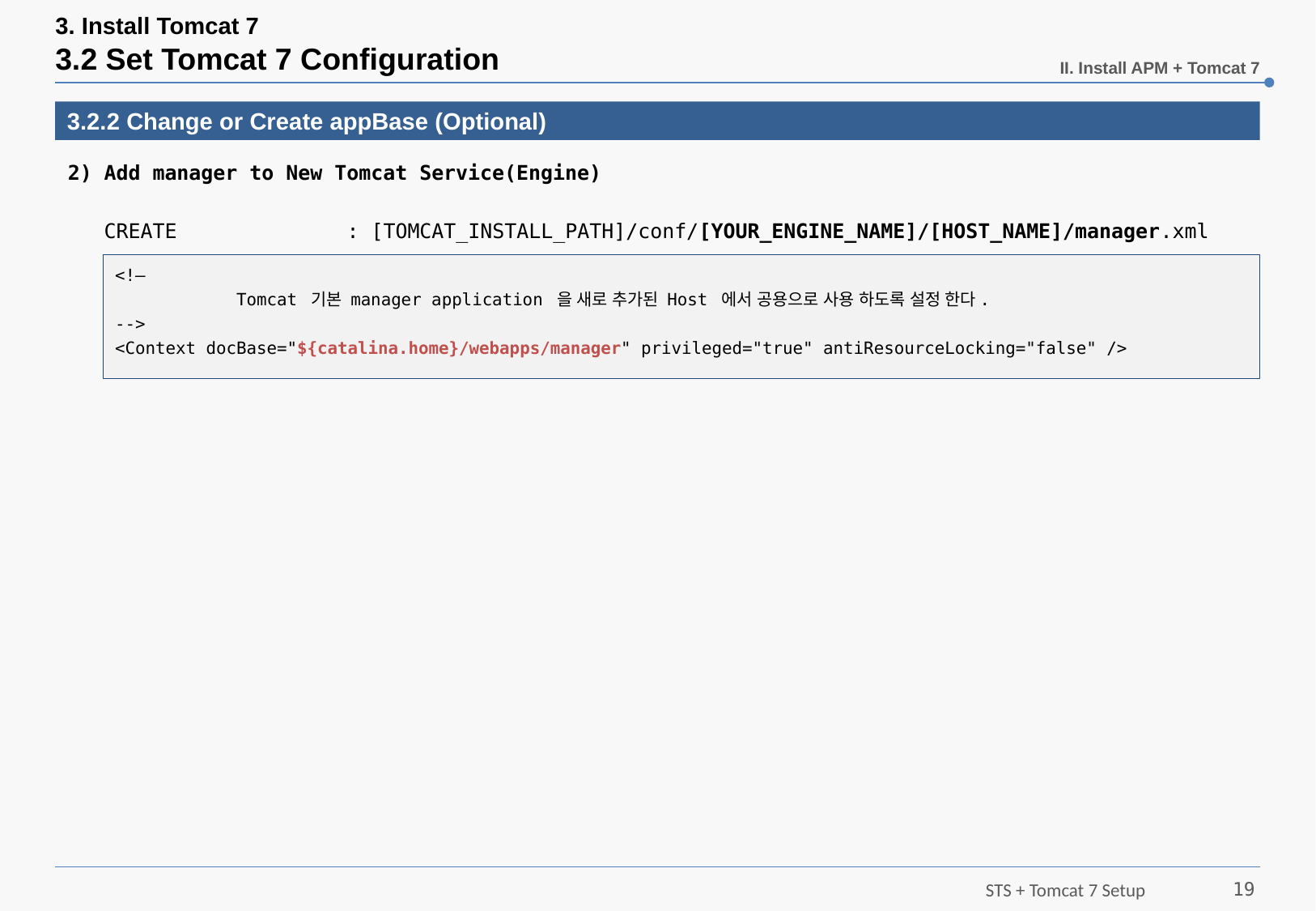

# 3. Install Tomcat 7 3.2 Set Tomcat 7 Configuration
II. Install APM + Tomcat 7
3.2.2 Change or Create appBase (Optional)
Add manager to New Tomcat Service(Engine)
CREATE		: [TOMCAT_INSTALL_PATH]/conf/[YOUR_ENGINE_NAME]/[HOST_NAME]/manager.xml
<!—
	Tomcat 기본 manager application 을 새로 추가된 Host 에서 공용으로 사용 하도록 설정 한다.
-->
<Context docBase="${catalina.home}/webapps/manager" privileged="true" antiResourceLocking="false" />
19